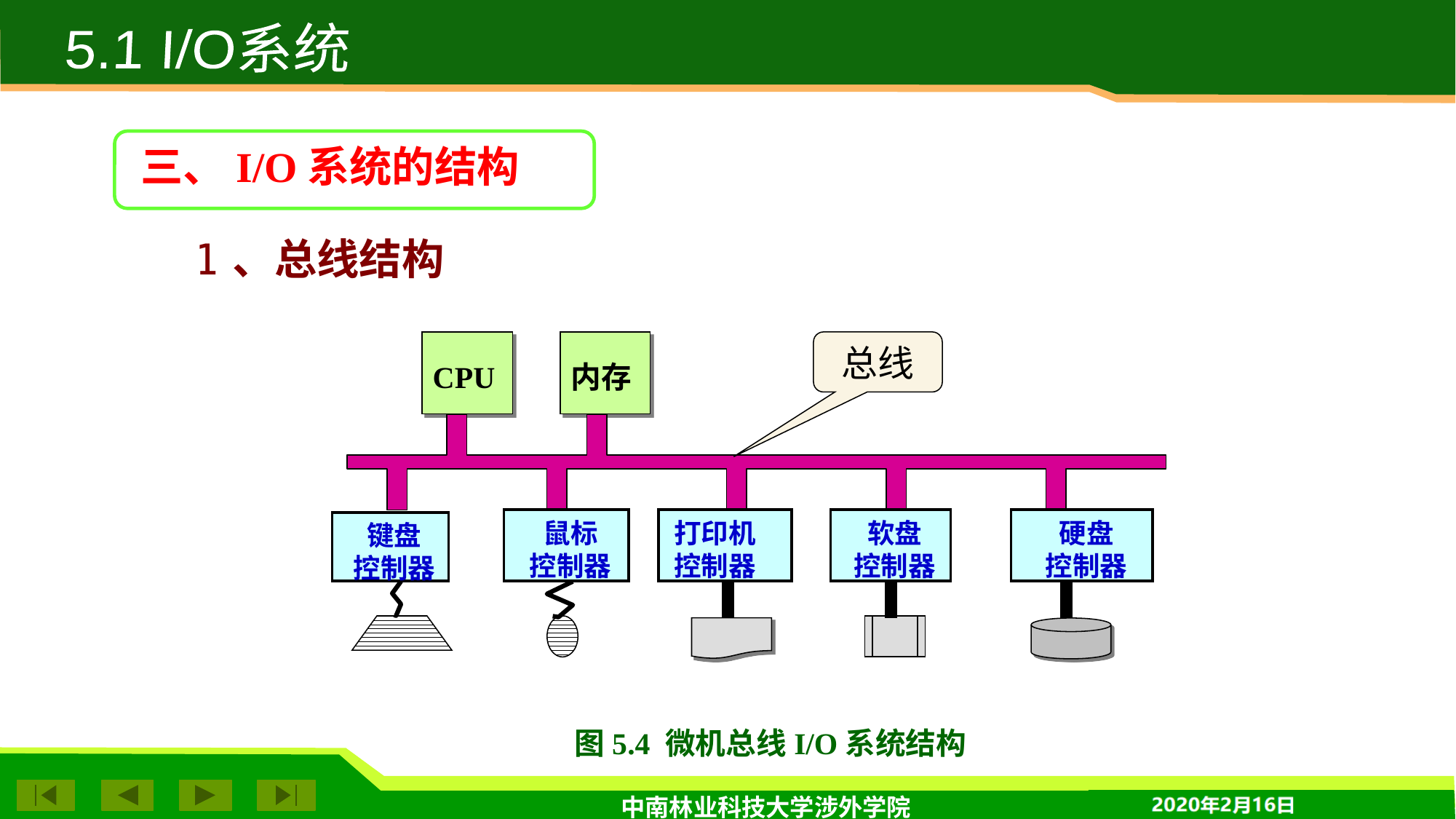

5.1 I/O系统

三、I/O系统的结构
  1、总线结构

CPU

内存
总线

鼠标
控制器

打印机
控制器

软盘
控制器

硬盘
控制器

键盘
控制器

图5.4 微机总线I/O系统结构